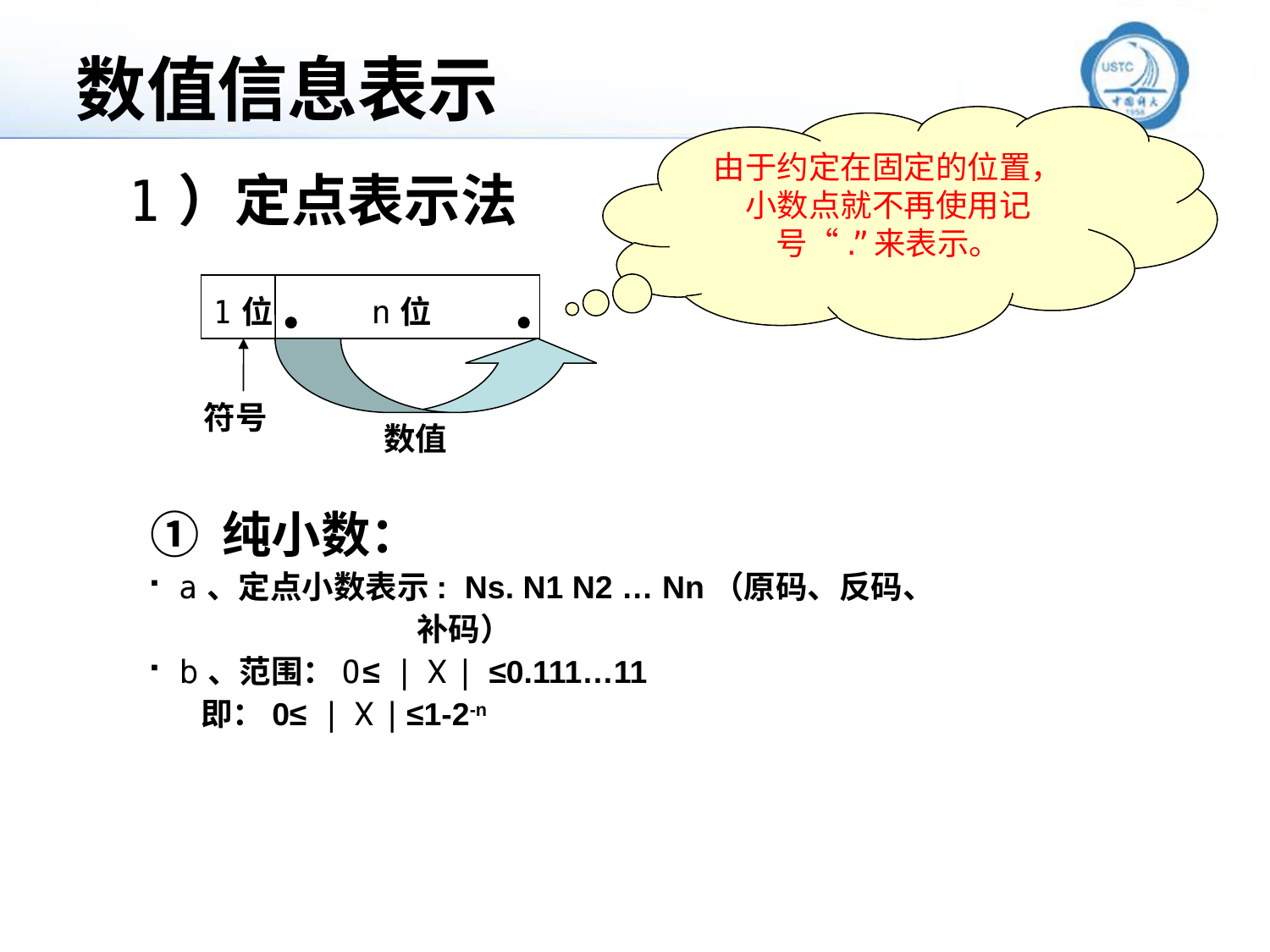

数值信息表示
由于约定在固定的位置，小数点就不再使用记号“.”来表示。

1）定点表示法

1位
n位

  符号
  数值
① 纯小数：
a、定点小数表示:  Ns. N1 N2 … Nn（原码、反码、
                                    补码）
b、范围：0≤  | X | ≤0.111…11
      即：0≤  | X |≤1-2-n